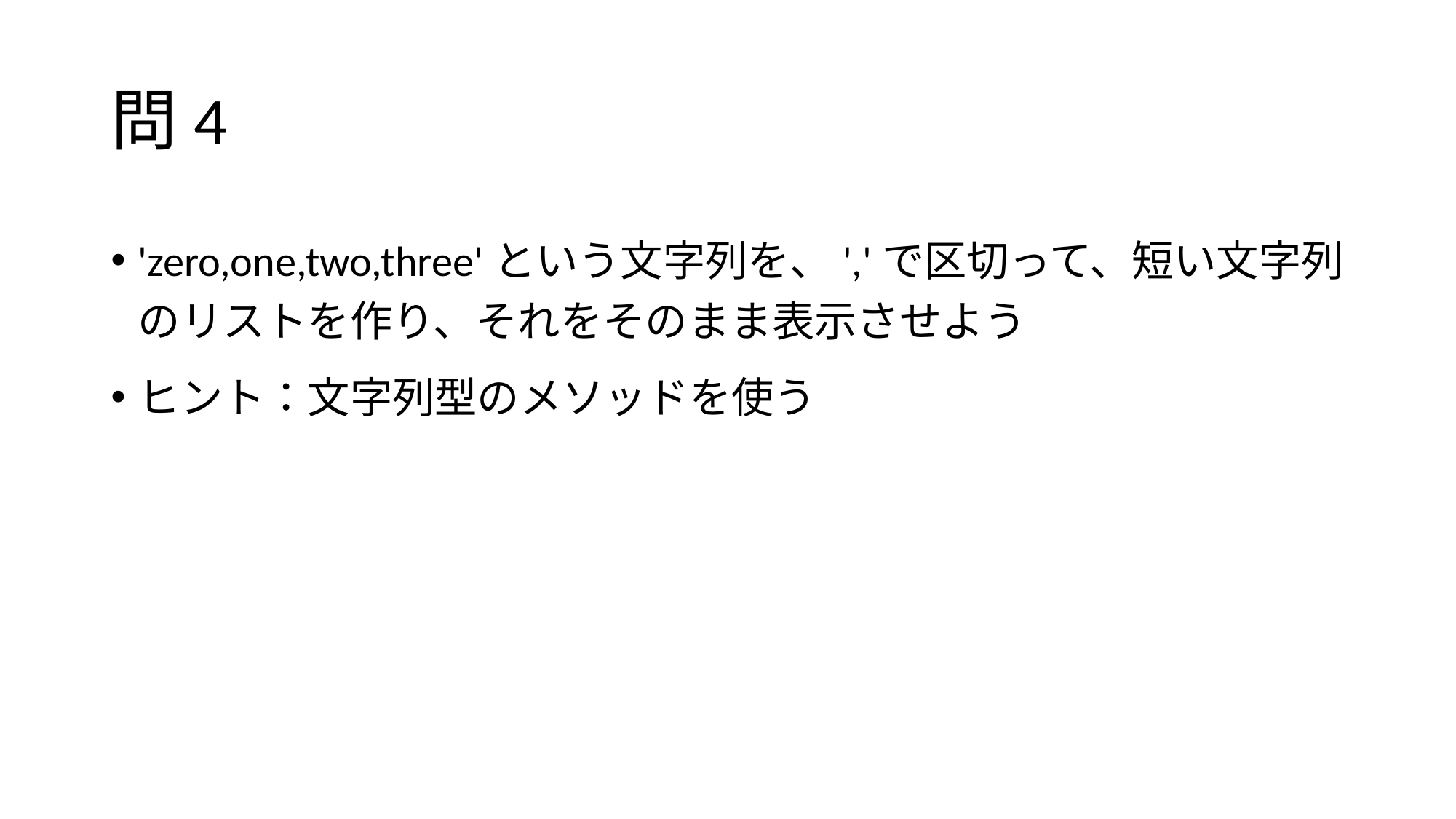

# 問4
'zero,one,two,three'という文字列を、','で区切って、短い文字列のリストを作り、それをそのまま表示させよう
ヒント：文字列型のメソッドを使う